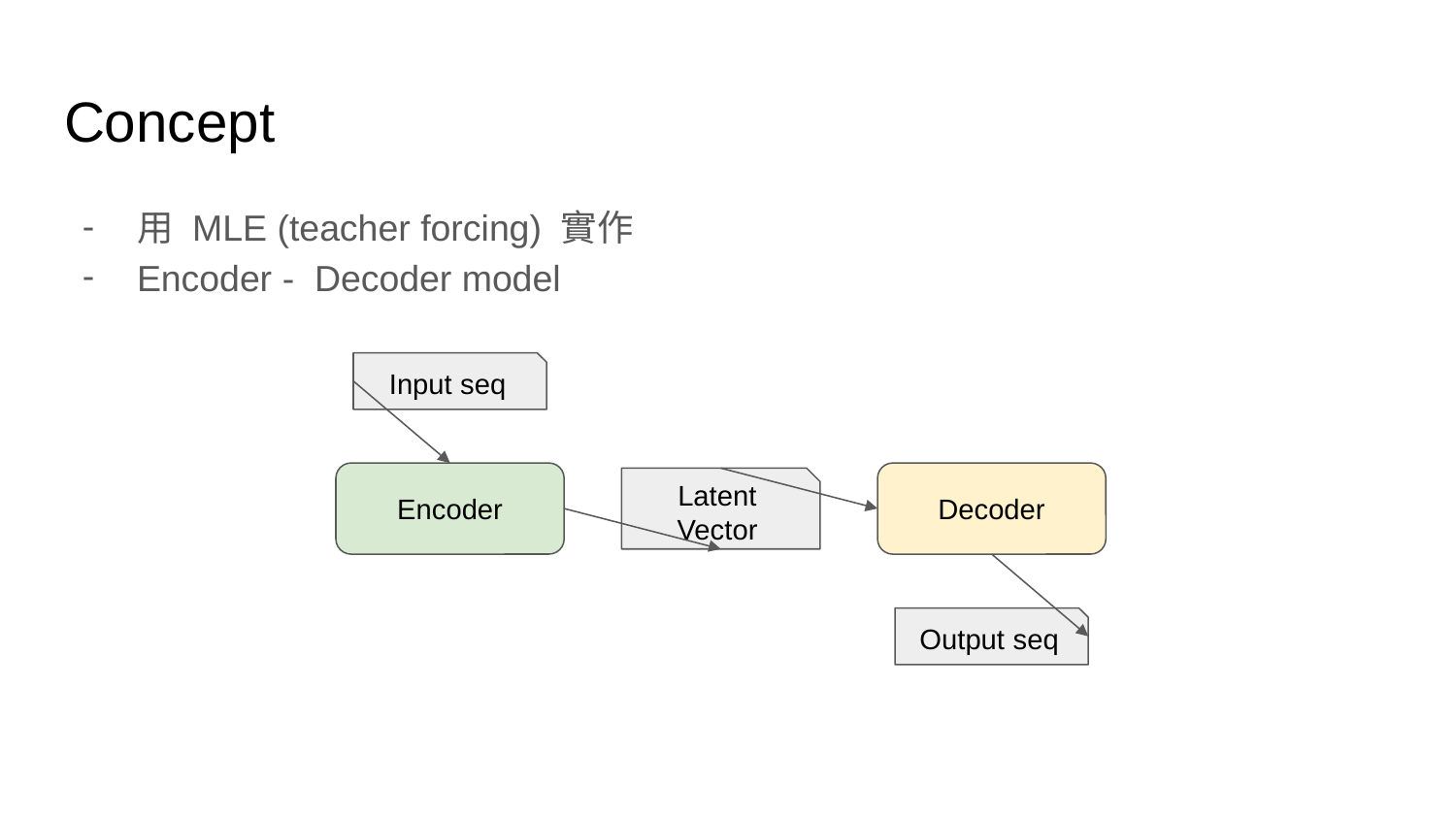

# Concept
用 MLE (teacher forcing) 實作
Encoder -  Decoder model
Input seq
Encoder
Decoder
Latent Vector
Output seq